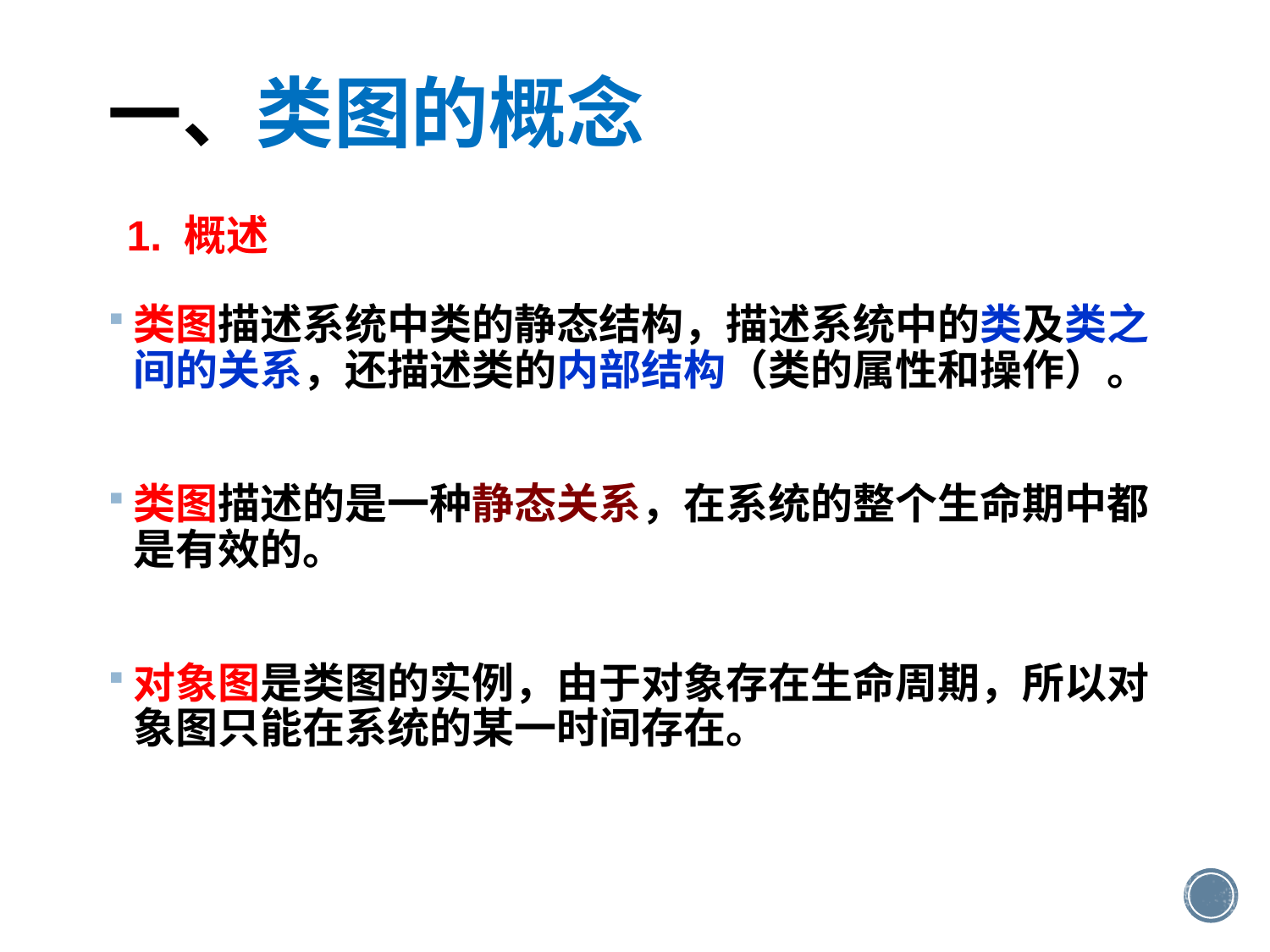

一、类图的概念
1. 概述
类图描述系统中类的静态结构，描述系统中的类及类之间的关系，还描述类的内部结构（类的属性和操作）。

类图描述的是一种静态关系，在系统的整个生命期中都是有效的。

对象图是类图的实例，由于对象存在生命周期，所以对象图只能在系统的某一时间存在。